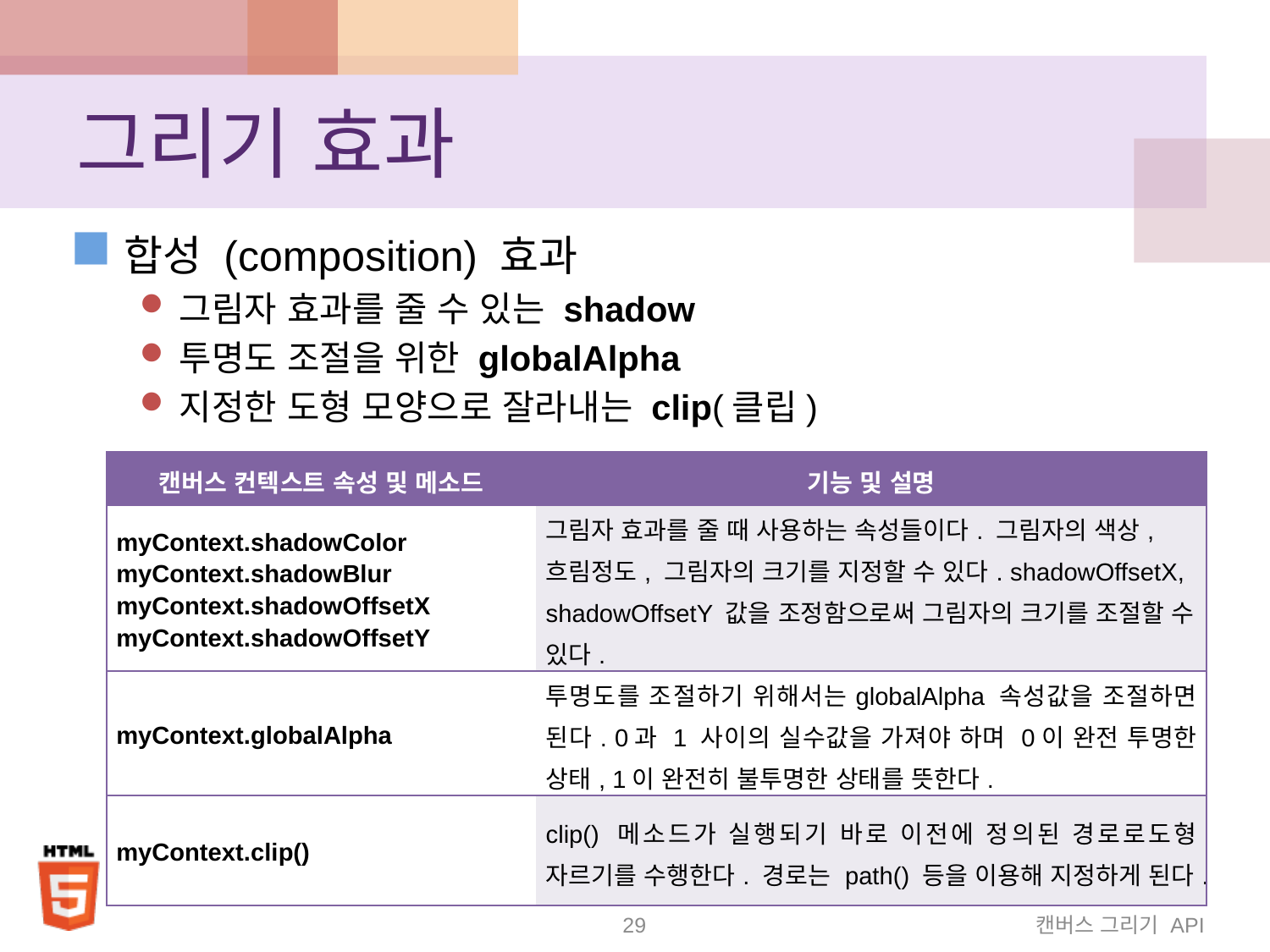

# 그리기 효과
합성 (composition) 효과
그림자 효과를 줄 수 있는 shadow
투명도 조절을 위한 globalAlpha
지정한 도형 모양으로 잘라내는 clip(클립)
| 캔버스 컨텍스트 속성 및 메소드 | 기능 및 설명 |
| --- | --- |
| myContext.shadowColor myContext.shadowBlur myContext.shadowOffsetX myContext.shadowOffsetY | 그림자 효과를 줄 때 사용하는 속성들이다. 그림자의 색상, 흐림정도, 그림자의 크기를 지정할 수 있다. shadowOffsetX, shadowOffsetY 값을 조정함으로써 그림자의 크기를 조절할 수 있다. |
| myContext.globalAlpha | 투명도를 조절하기 위해서는globalAlpha 속성값을 조절하면 된다. 0과 1 사이의 실수값을 가져야 하며 0이 완전 투명한 상태, 1이 완전히 불투명한 상태를 뜻한다. |
| myContext.clip() | clip() 메소드가 실행되기 바로 이전에 정의된 경로로도형 자르기를 수행한다. 경로는 path() 등을 이용해 지정하게 된다. |
29
캔버스 그리기 API